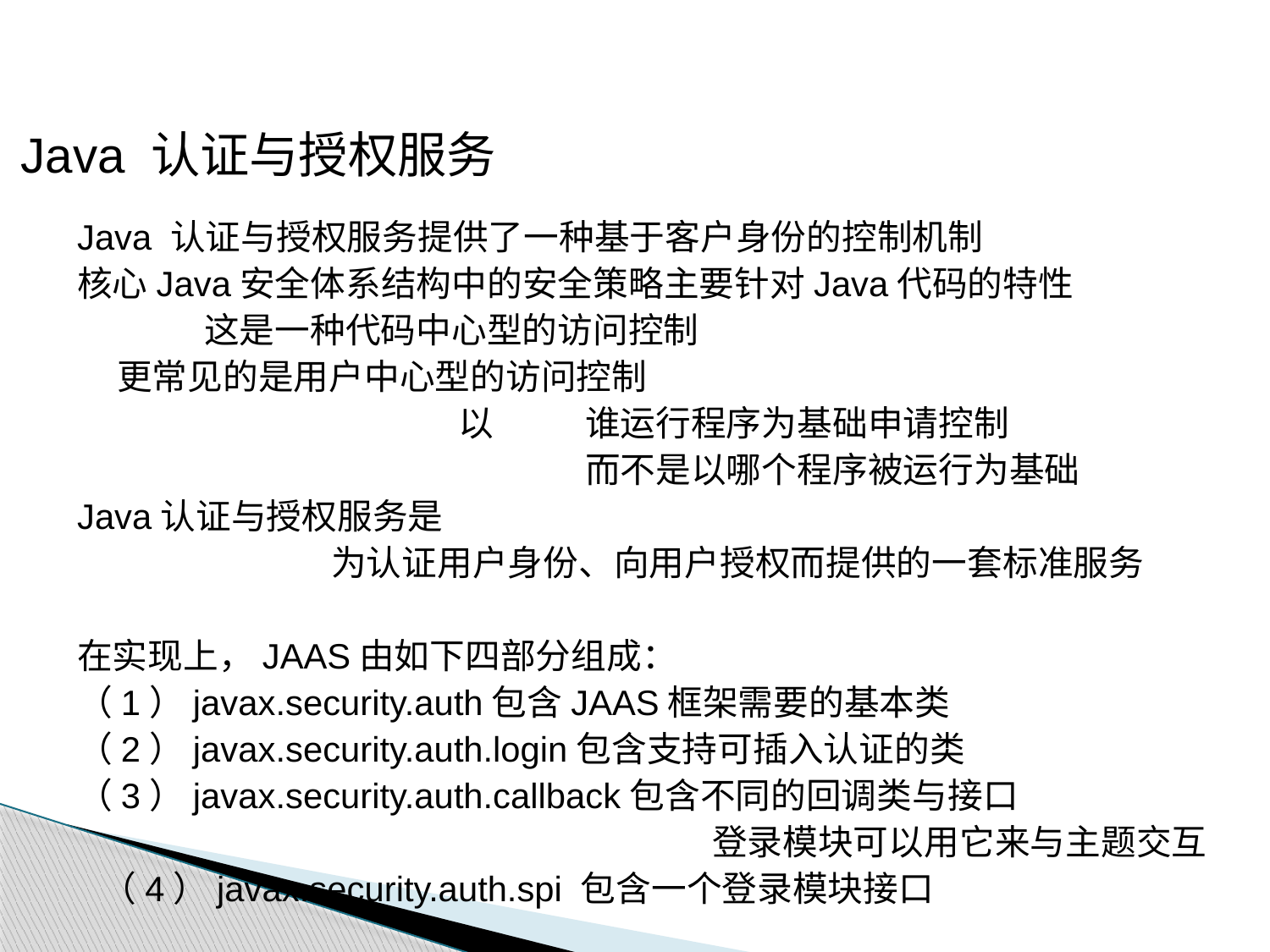

Java 认证与授权服务
Java 认证与授权服务提供了一种基于客户身份的控制机制
核心Java安全体系结构中的安全策略主要针对Java代码的特性
	这是一种代码中心型的访问控制
    更常见的是用户中心型的访问控制
			以	谁运行程序为基础申请控制
				而不是以哪个程序被运行为基础
Java认证与授权服务是
		为认证用户身份、向用户授权而提供的一套标准服务

在实现上，JAAS由如下四部分组成：
（1）javax.security.auth包含JAAS框架需要的基本类
（2）javax.security.auth.login包含支持可插入认证的类
（3）javax.security.auth.callback包含不同的回调类与接口
					登录模块可以用它来与主题交互
  （4）javax.security.auth.spi 包含一个登录模块接口